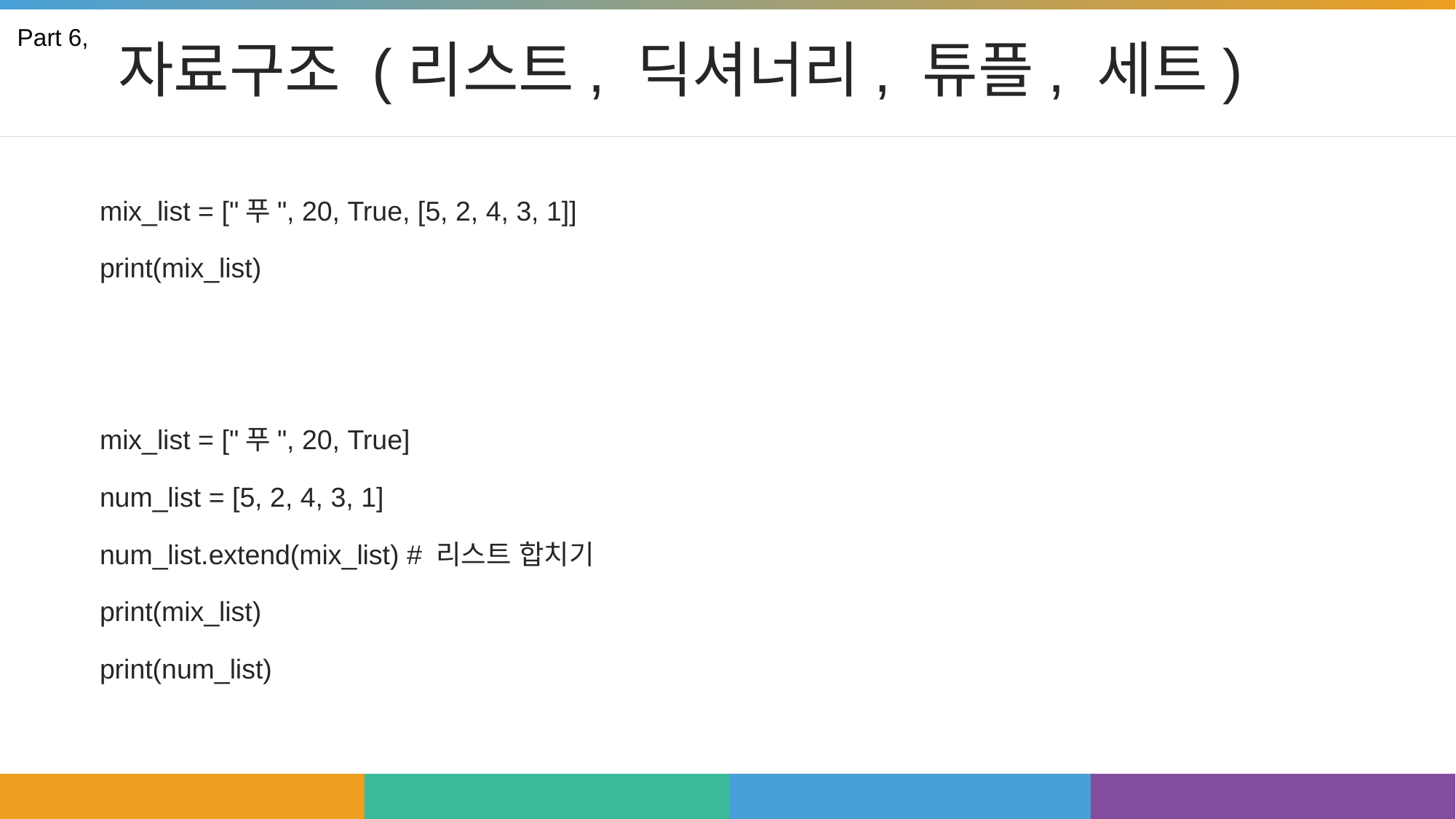

# 자료구조 (리스트, 딕셔너리, 튜플, 세트)
Part 6,
mix_list = ["푸", 20, True, [5, 2, 4, 3, 1]]
print(mix_list)

mix_list = ["푸", 20, True]
num_list = [5, 2, 4, 3, 1]
num_list.extend(mix_list) # 리스트 합치기
print(mix_list)
print(num_list)